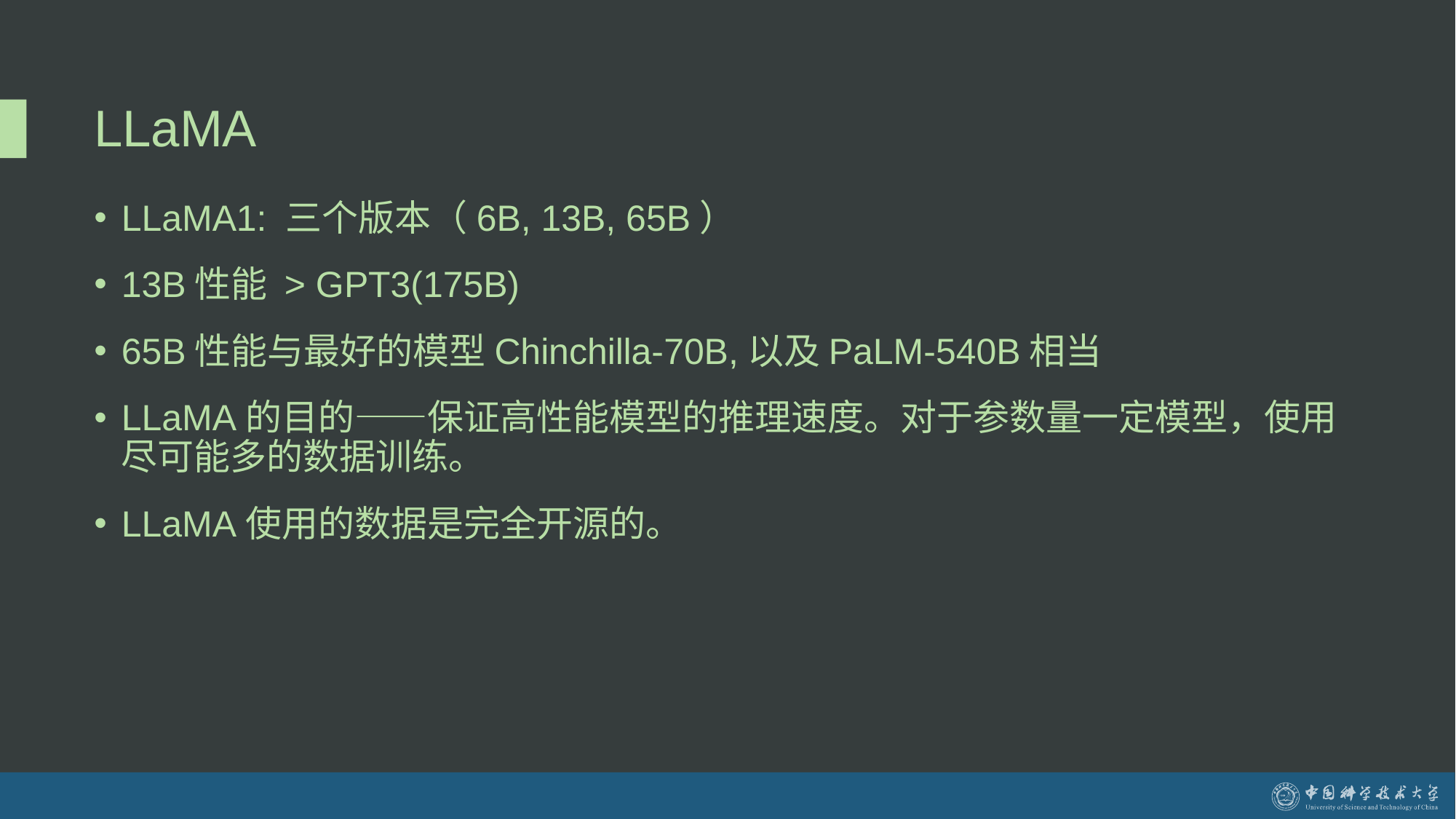

# LLaMA
LLaMA1: 三个版本（6B, 13B, 65B）
13B性能 > GPT3(175B)
65B性能与最好的模型Chinchilla-70B,以及PaLM-540B相当
LLaMA的目的——保证高性能模型的推理速度。对于参数量一定模型，使用尽可能多的数据训练。
LLaMA使用的数据是完全开源的。